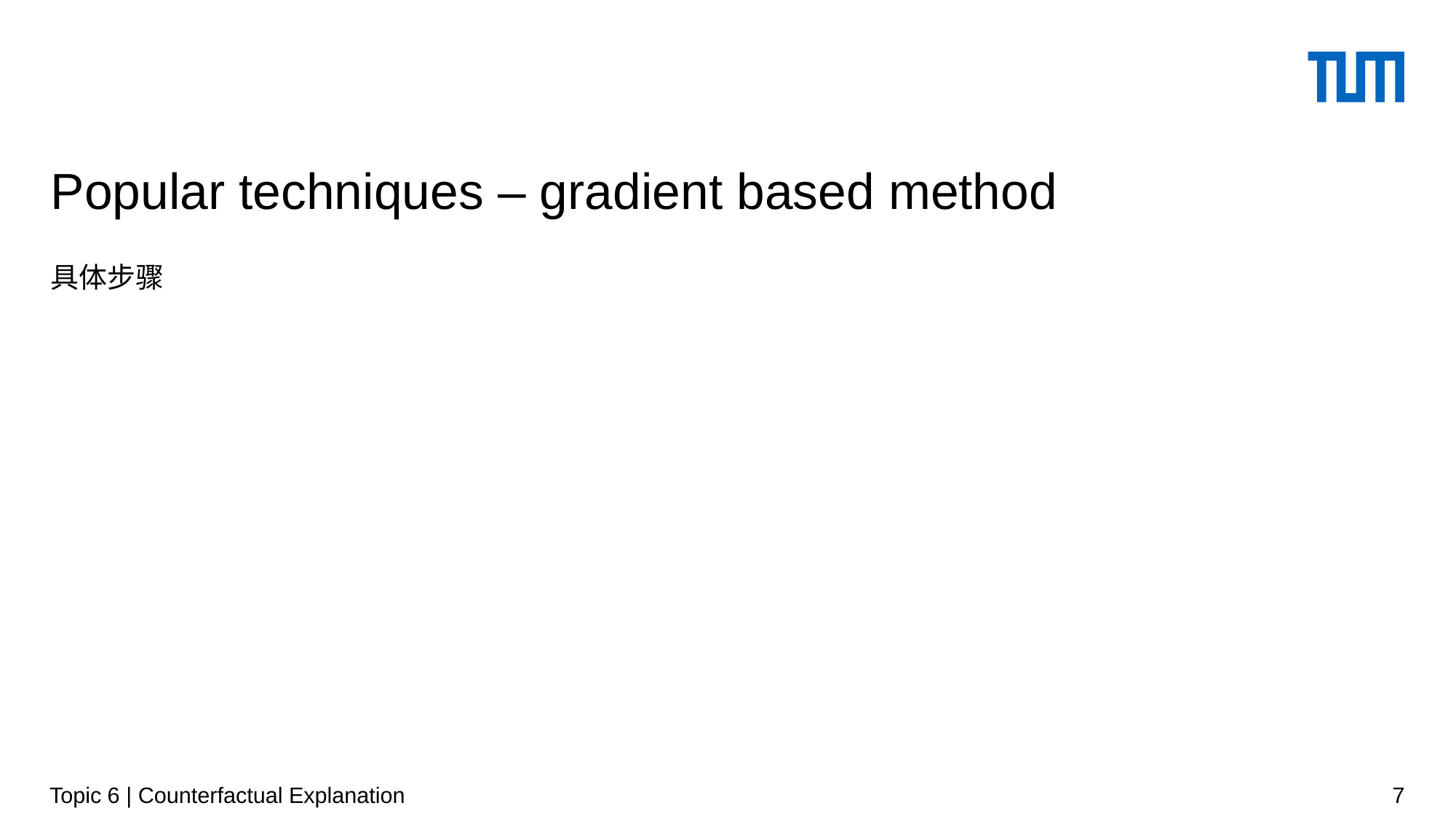

# Popular techniques – gradient based method
具体步骤
Topic 6 | Counterfactual Explanation
7